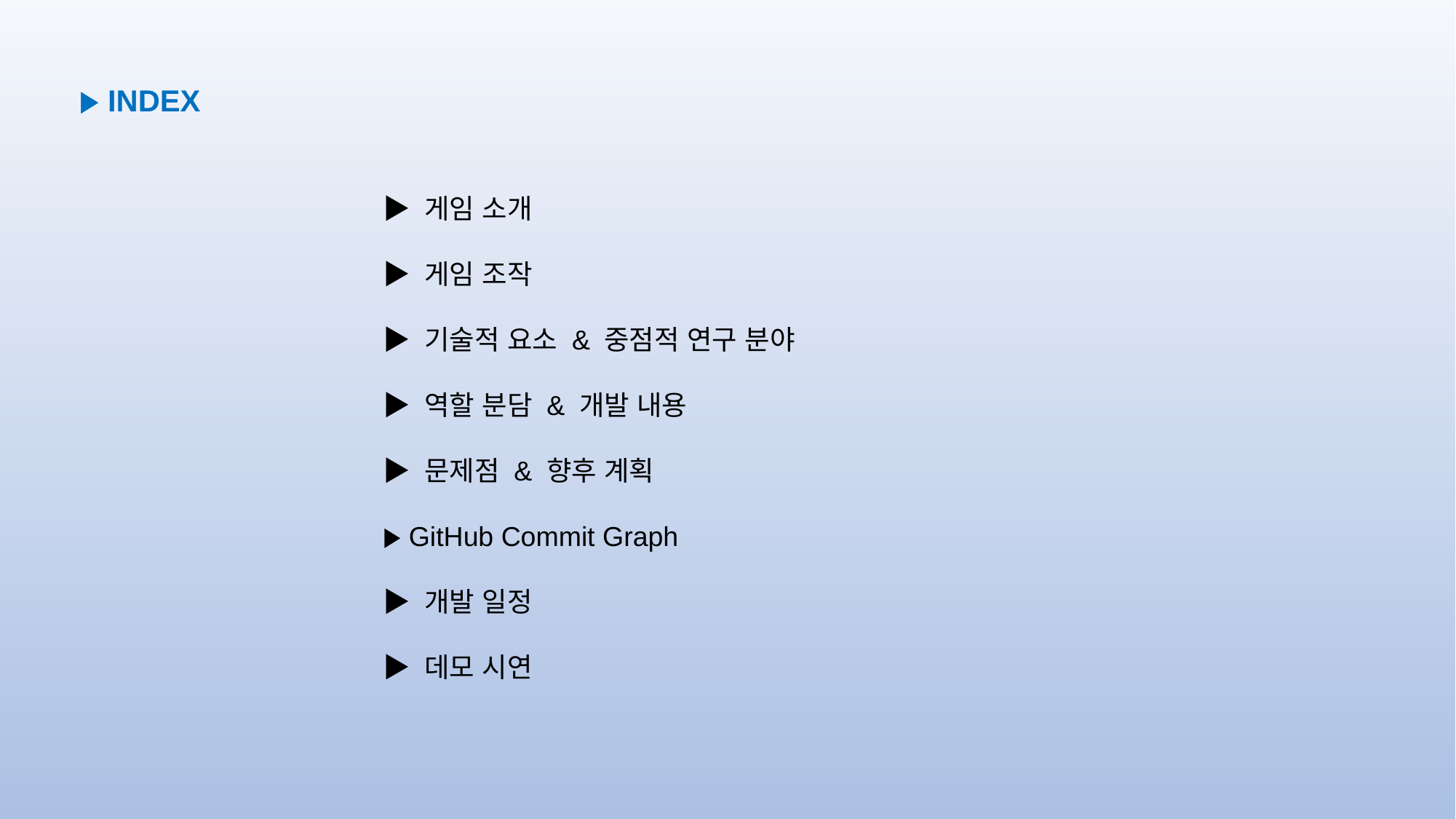

▶ INDEX

▶ 게임 소개

▶ 게임 조작

▶ 기술적 요소 & 중점적 연구 분야

▶ 역할 분담 & 개발 내용

▶ 문제점 & 향후 계획

▶ GitHub Commit Graph

▶ 개발 일정

▶ 데모 시연